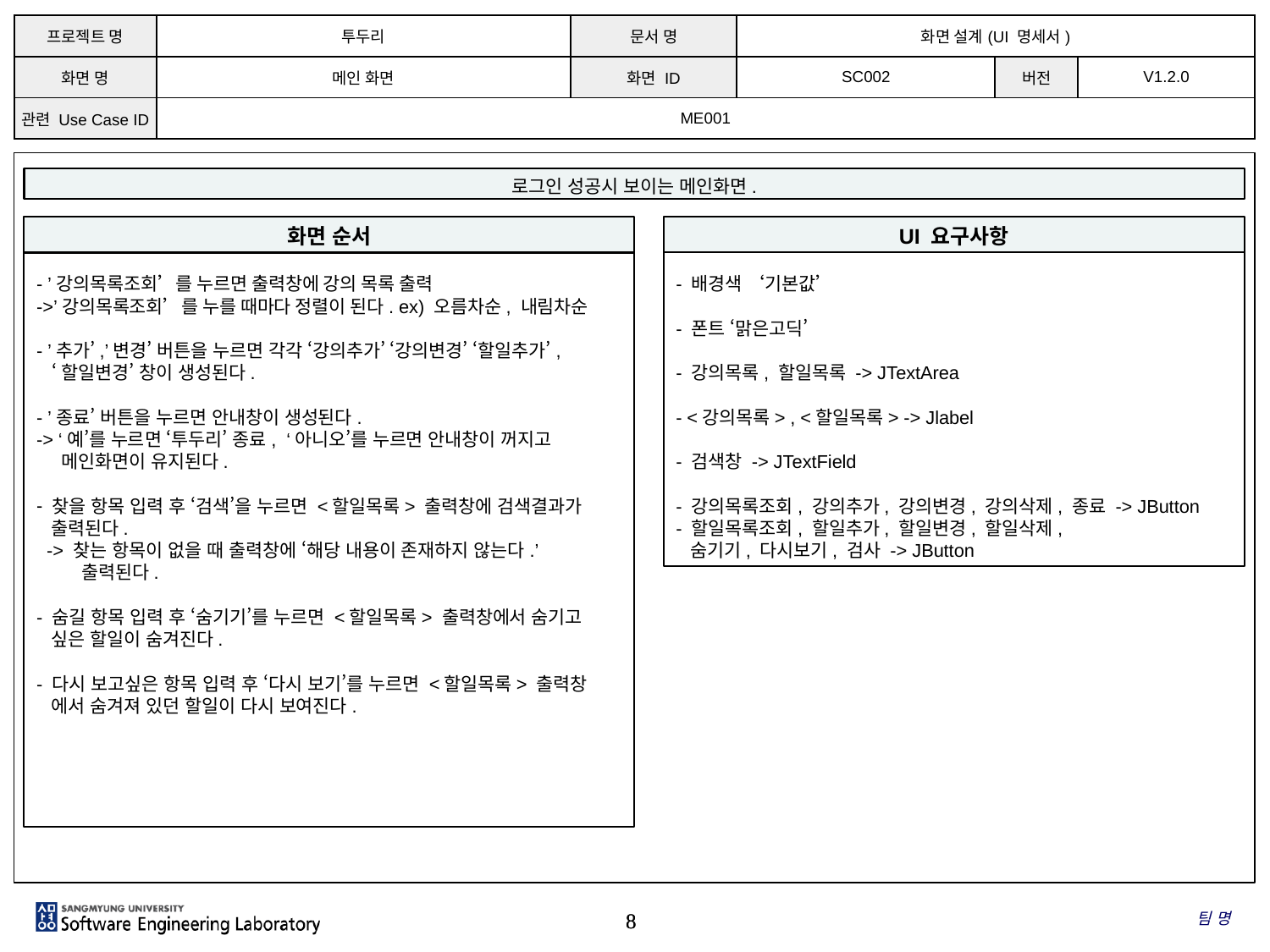

| 프로젝트 명 | 투두리 | 문서 명 | 화면 설계(UI 명세서) |  |  |
| --- | --- | --- | --- | --- | --- |
| 화면 명 | 메인 화면 | 화면 ID | SC002 | 버전 | V1.2.0 |
| 관련 Use Case ID | ME001 |  |  |  |  |
로그인 성공시 보이는 메인화면.
화면 순서
- ’강의목록조회’를 누르면 출력창에 강의 목록 출력
->’강의목록조회’를 누를 때마다 정렬이 된다. ex) 오름차순, 내림차순

- ’추가’,’변경’ 버튼을 누르면 각각 ‘강의추가’ ‘강의변경’ ‘할일추가’,
   ‘할일변경’ 창이 생성된다.

- ’종료’ 버튼을 누르면 안내창이 생성된다.
-> ‘예’를 누르면 ‘투두리’ 종료,  ‘아니오’를 누르면 안내창이 꺼지고
    메인화면이 유지된다.

 찾을 항목 입력 후 ‘검색’을 누르면 <할일목록> 출력창에 검색결과가
  출력된다.
  -> 찾는 항목이 없을 때 출력창에 ‘해당 내용이 존재하지 않는다.’
        출력된다.

- 숨길 항목 입력 후 ‘숨기기’를 누르면 <할일목록> 출력창에서 숨기고
  싶은 할일이 숨겨진다.

- 다시 보고싶은 항목 입력 후 ‘다시 보기’를 누르면 <할일목록> 출력창
  에서 숨겨져 있던 할일이 다시 보여진다.

UI 요구사항
- 배경색 ‘기본값’

- 폰트 ‘맑은고딕’

- 강의목록, 할일목록 -> JTextArea

- <강의목록> , <할일목록> -> Jlabel

- 검색창 -> JTextField

- 강의목록조회, 강의추가, 강의변경, 강의삭제, 종료 -> JButton
- 할일목록조회, 할일추가, 할일변경, 할일삭제,
  숨기기, 다시보기, 검사 -> JButton
팀 명